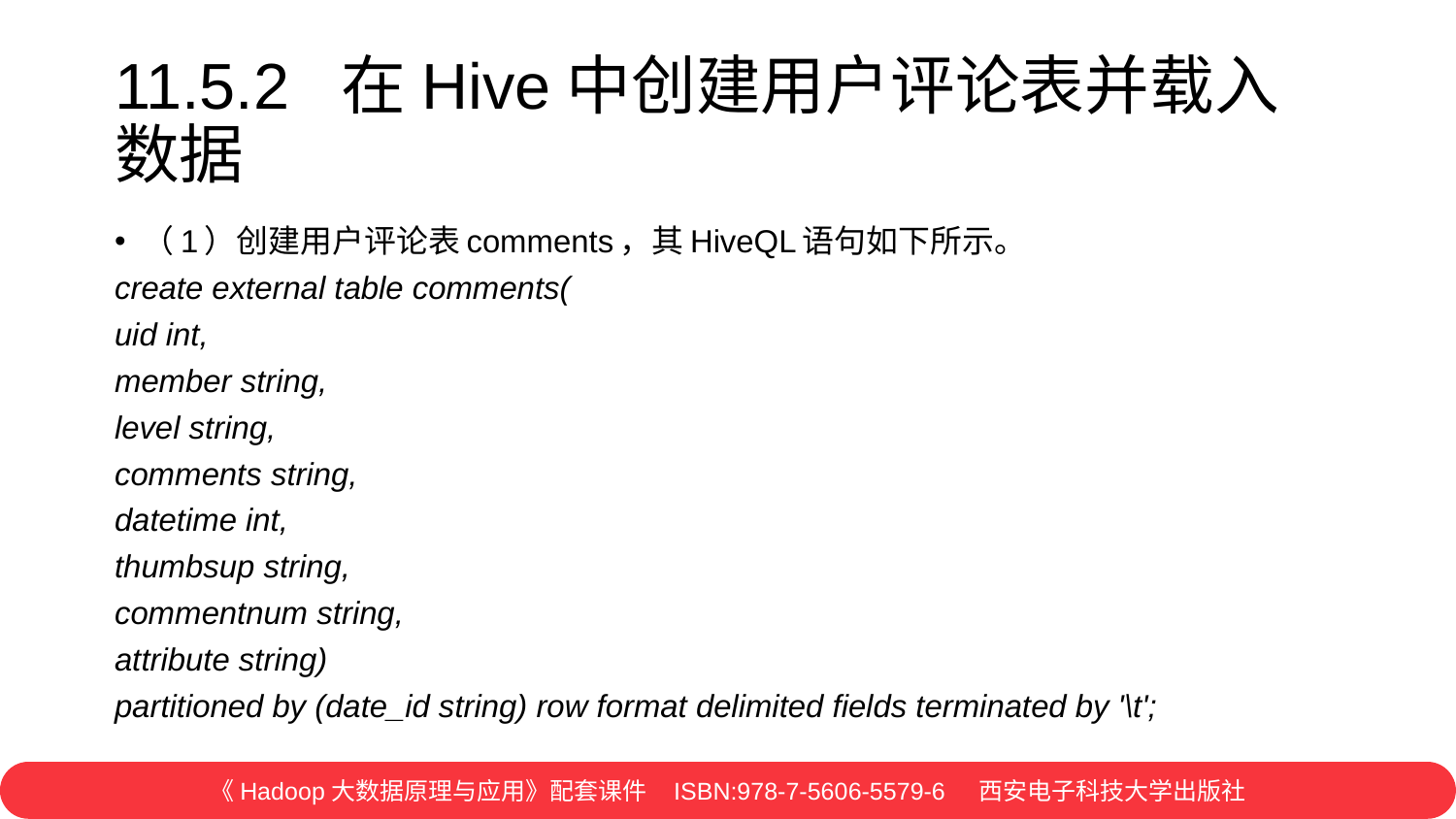

# 11.5.2  在Hive中创建用户评论表并载入数据
（1）创建用户评论表comments，其HiveQL语句如下所示。
create external table comments(
uid int,
member string,
level string,
comments string,
datetime int,
thumbsup string,
commentnum string,
attribute string)
partitioned by (date_id string) row format delimited fields terminated by '\t';